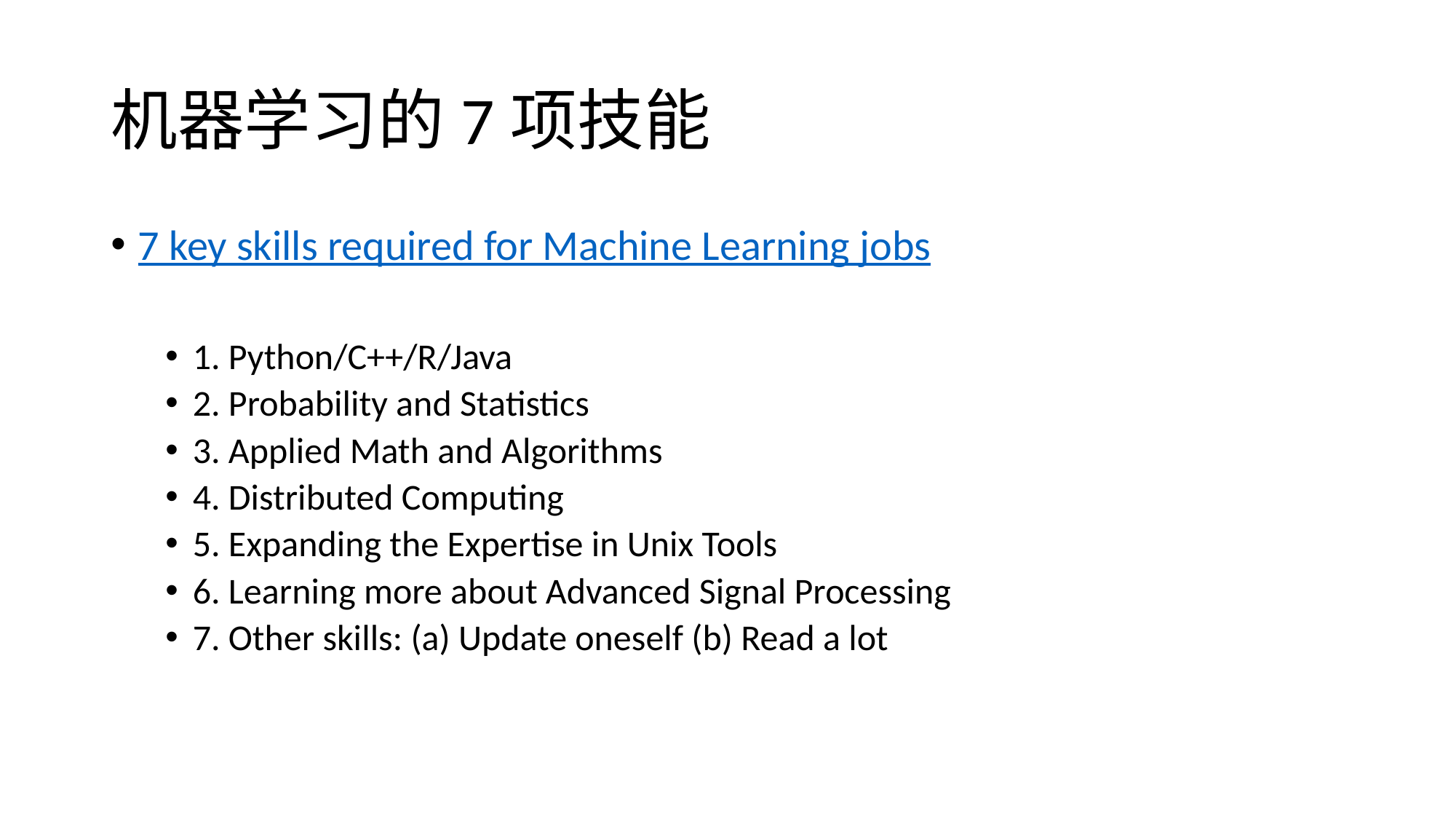

# 机器学习的7项技能
7 key skills required for Machine Learning jobs

1. Python/C++/R/Java
2. Probability and Statistics
3. Applied Math and Algorithms
4. Distributed Computing
5. Expanding the Expertise in Unix Tools
6. Learning more about Advanced Signal Processing
7. Other skills: (a) Update oneself (b) Read a lot